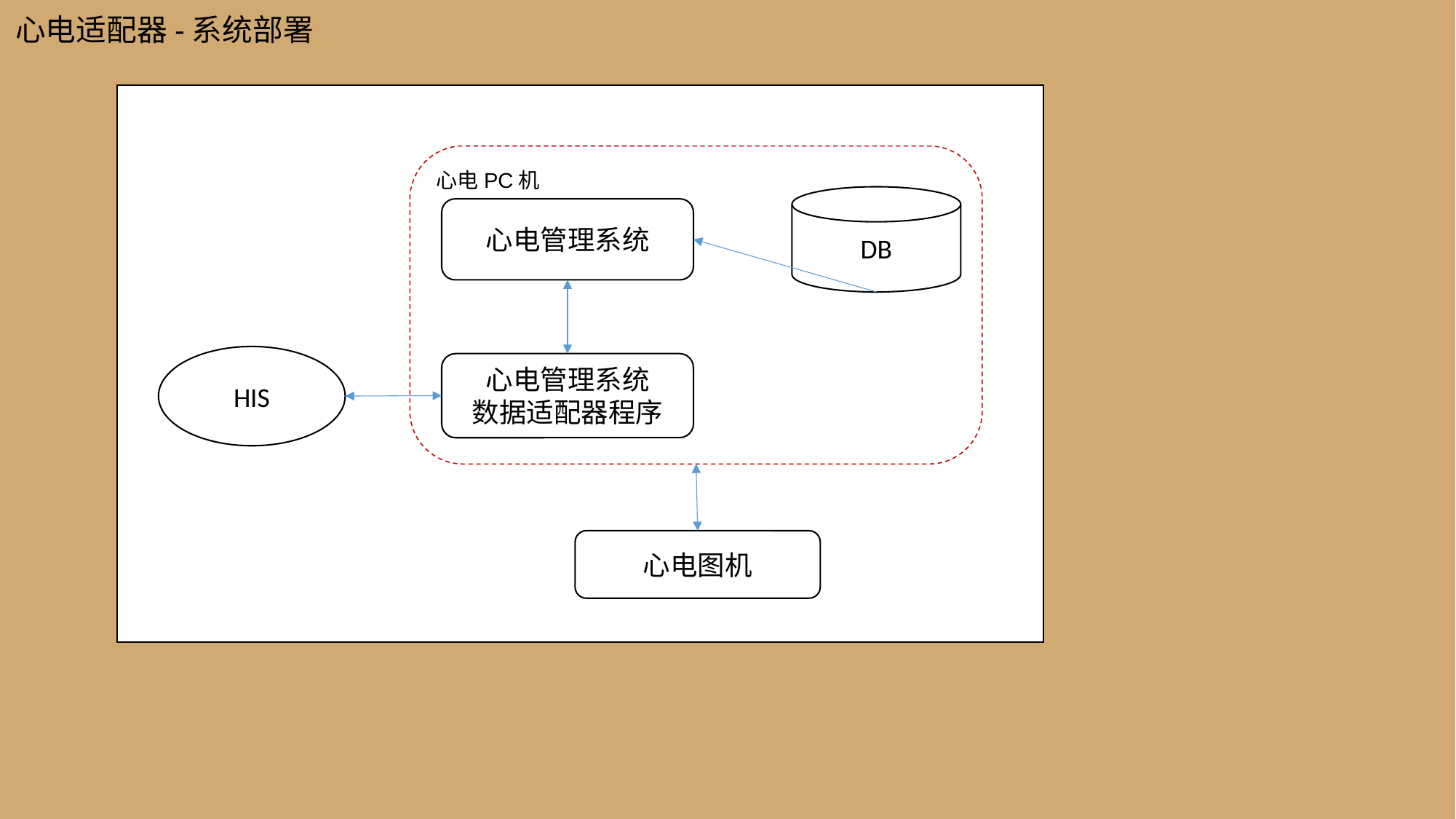

心电适配器-系统部署

心电PC机
DB
心电管理系统
HIS
心电管理系统
数据适配器程序
……
心电图机